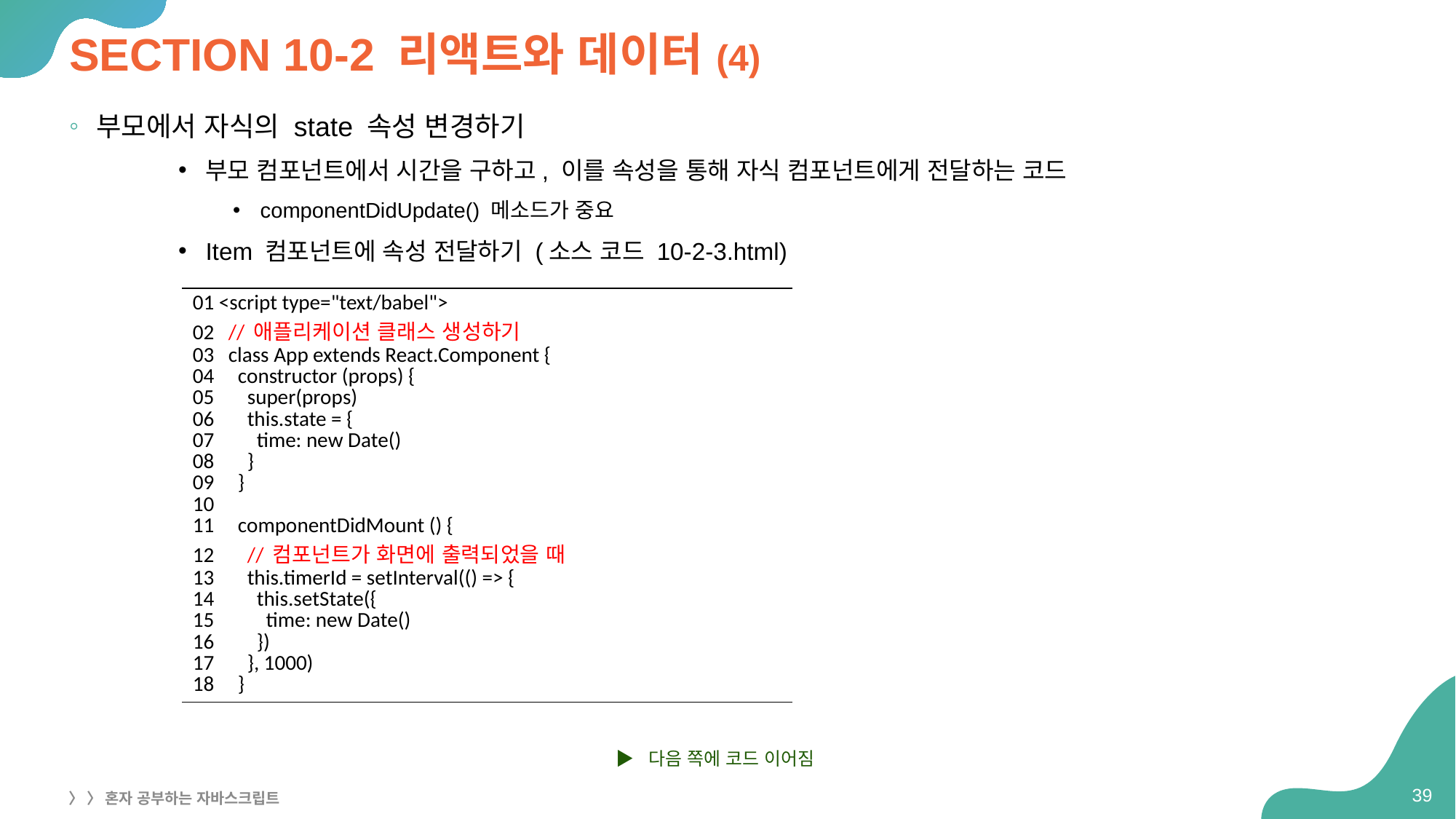

# SECTION 10-2 리액트와 데이터(4)
부모에서 자식의 state 속성 변경하기
부모 컴포넌트에서 시간을 구하고, 이를 속성을 통해 자식 컴포넌트에게 전달하는 코드
componentDidUpdate() 메소드가 중요
Item 컴포넌트에 속성 전달하기 (소스 코드 10-2-3.html)

| 01 <script type="text/babel"> 02 // 애플리케이션 클래스 생성하기 03 class App extends React.Component { 04 constructor (props) { 05 super(props) 06 this.state = { 07 time: new Date() 08 } 09 } 10 11 componentDidMount () { 12 // 컴포넌트가 화면에 출력되었을 때 13 this.timerId = setInterval(() => { 14 this.setState({ 15 time: new Date() 16 }) 17 }, 1000) 18 } |
| --- |
▶  다음 쪽에 코드 이어짐
39
〉 〉 혼자 공부하는 자바스크립트